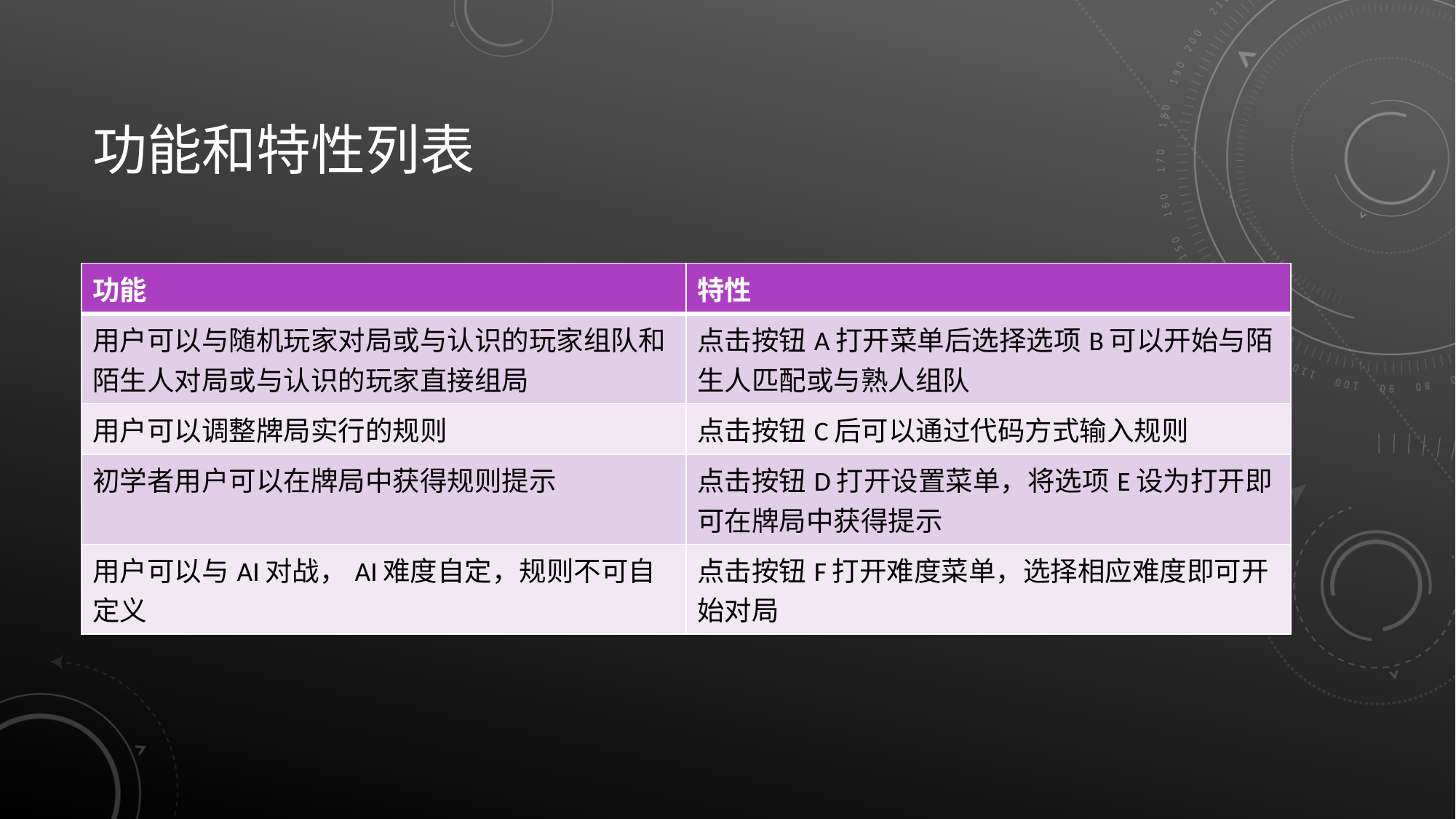

# 功能和特性列表
| 功能 | 特性 |
| --- | --- |
| 用户可以与随机玩家对局或与认识的玩家组队和陌生人对局或与认识的玩家直接组局 | 点击按钮A打开菜单后选择选项B可以开始与陌生人匹配或与熟人组队 |
| 用户可以调整牌局实行的规则 | 点击按钮C后可以通过代码方式输入规则 |
| 初学者用户可以在牌局中获得规则提示 | 点击按钮D打开设置菜单，将选项E设为打开即可在牌局中获得提示 |
| 用户可以与AI对战，AI难度自定，规则不可自定义 | 点击按钮F打开难度菜单，选择相应难度即可开始对局 |